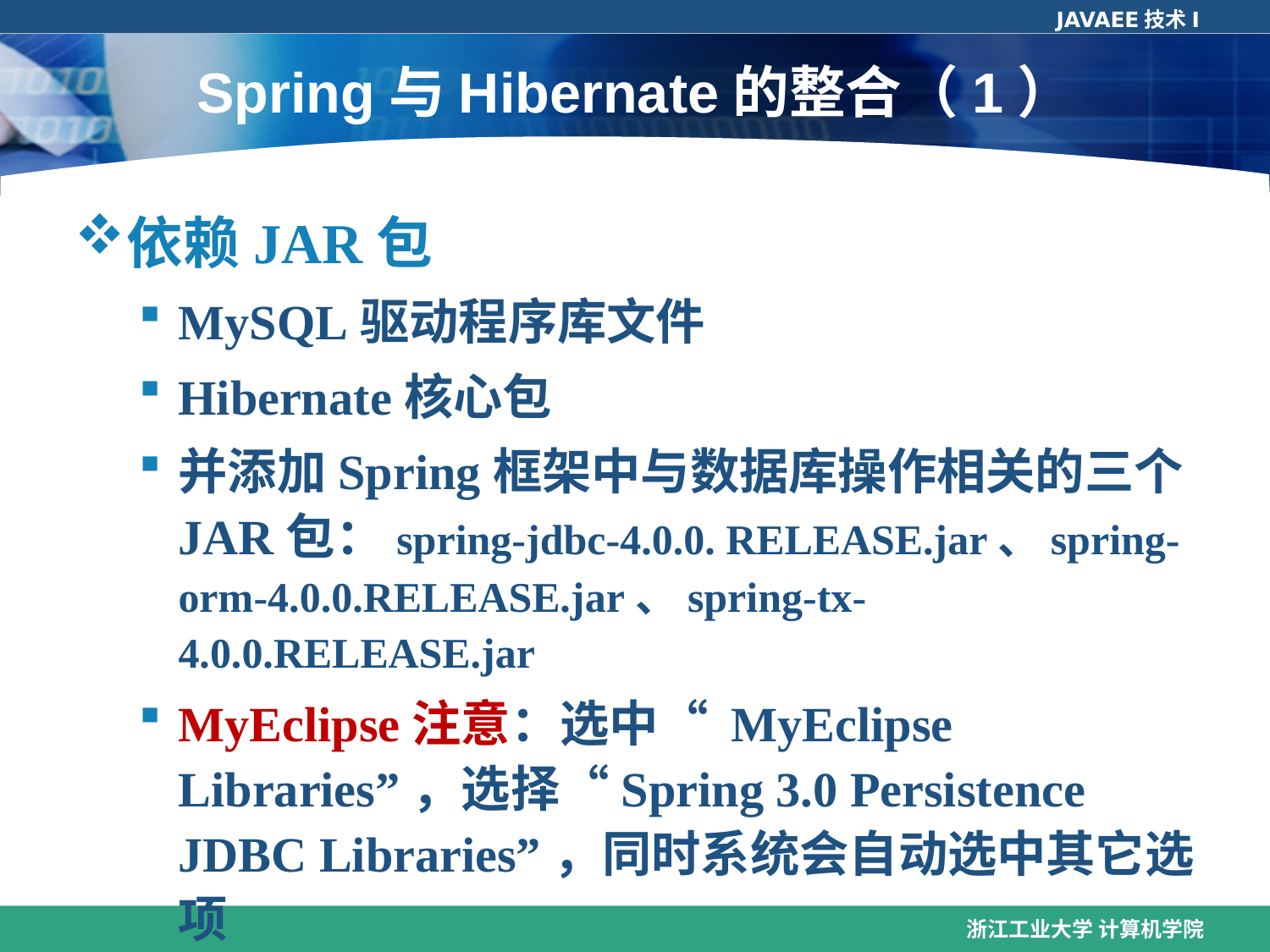

# Spring与Hibernate的整合（1）
依赖JAR包
MySQL驱动程序库文件
Hibernate核心包
并添加Spring框架中与数据库操作相关的三个JAR包：spring-jdbc-4.0.0. RELEASE.jar、spring-orm-4.0.0.RELEASE.jar、spring-tx-4.0.0.RELEASE.jar
MyEclipse注意：选中“ MyEclipse Libraries”，选择“Spring 3.0 Persistence JDBC Libraries”，同时系统会自动选中其它选项